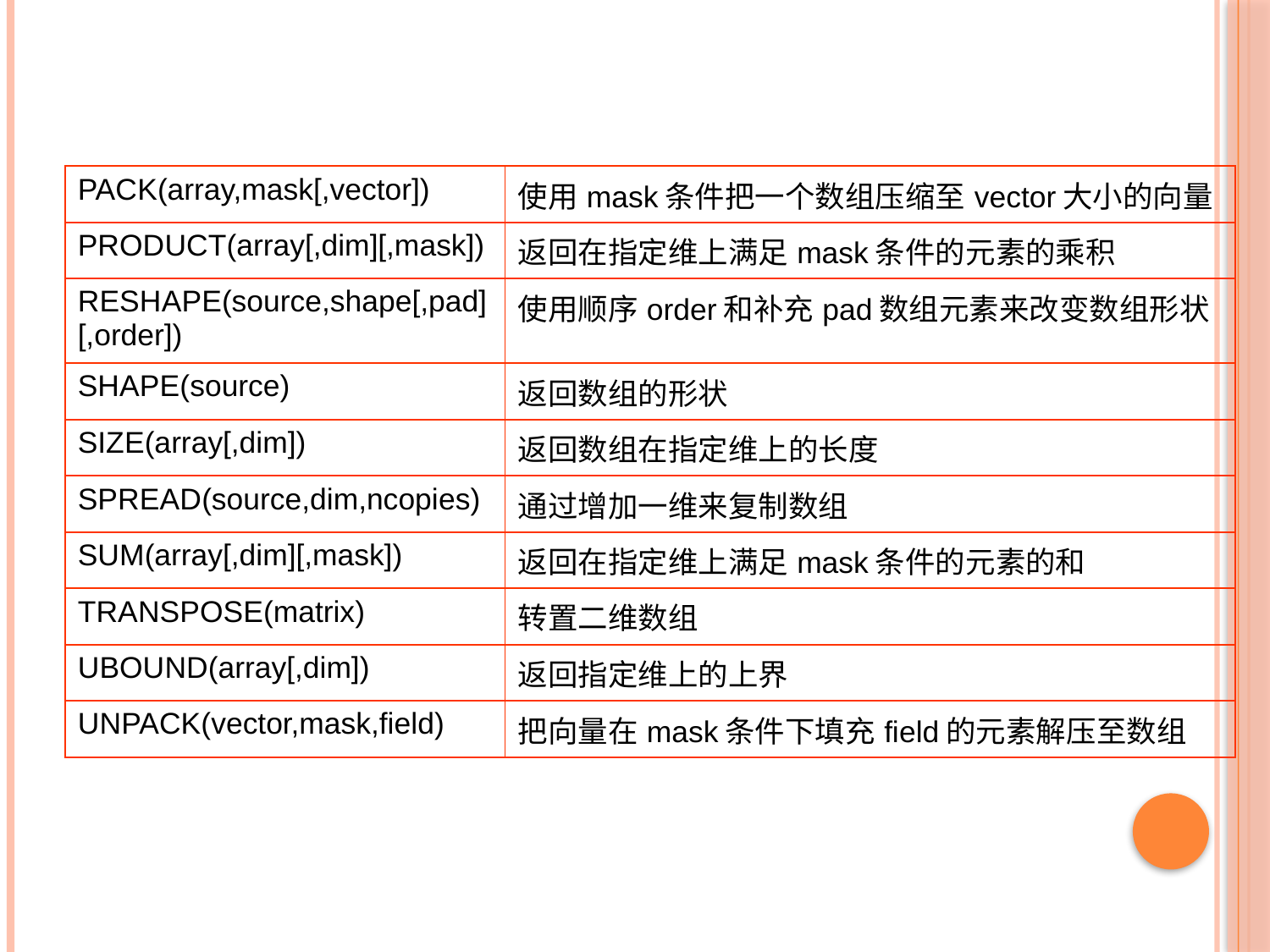

| PACK(array,mask[,vector]) | 使用mask条件把一个数组压缩至vector大小的向量 |
| --- | --- |
| PRODUCT(array[,dim][,mask]) | 返回在指定维上满足mask条件的元素的乘积 |
| RESHAPE(source,shape[,pad][,order]) | 使用顺序order和补充pad数组元素来改变数组形状 |
| SHAPE(source) | 返回数组的形状 |
| SIZE(array[,dim]) | 返回数组在指定维上的长度 |
| SPREAD(source,dim,ncopies) | 通过增加一维来复制数组 |
| SUM(array[,dim][,mask]) | 返回在指定维上满足mask条件的元素的和 |
| TRANSPOSE(matrix) | 转置二维数组 |
| UBOUND(array[,dim]) | 返回指定维上的上界 |
| UNPACK(vector,mask,field) | 把向量在mask条件下填充field的元素解压至数组 |